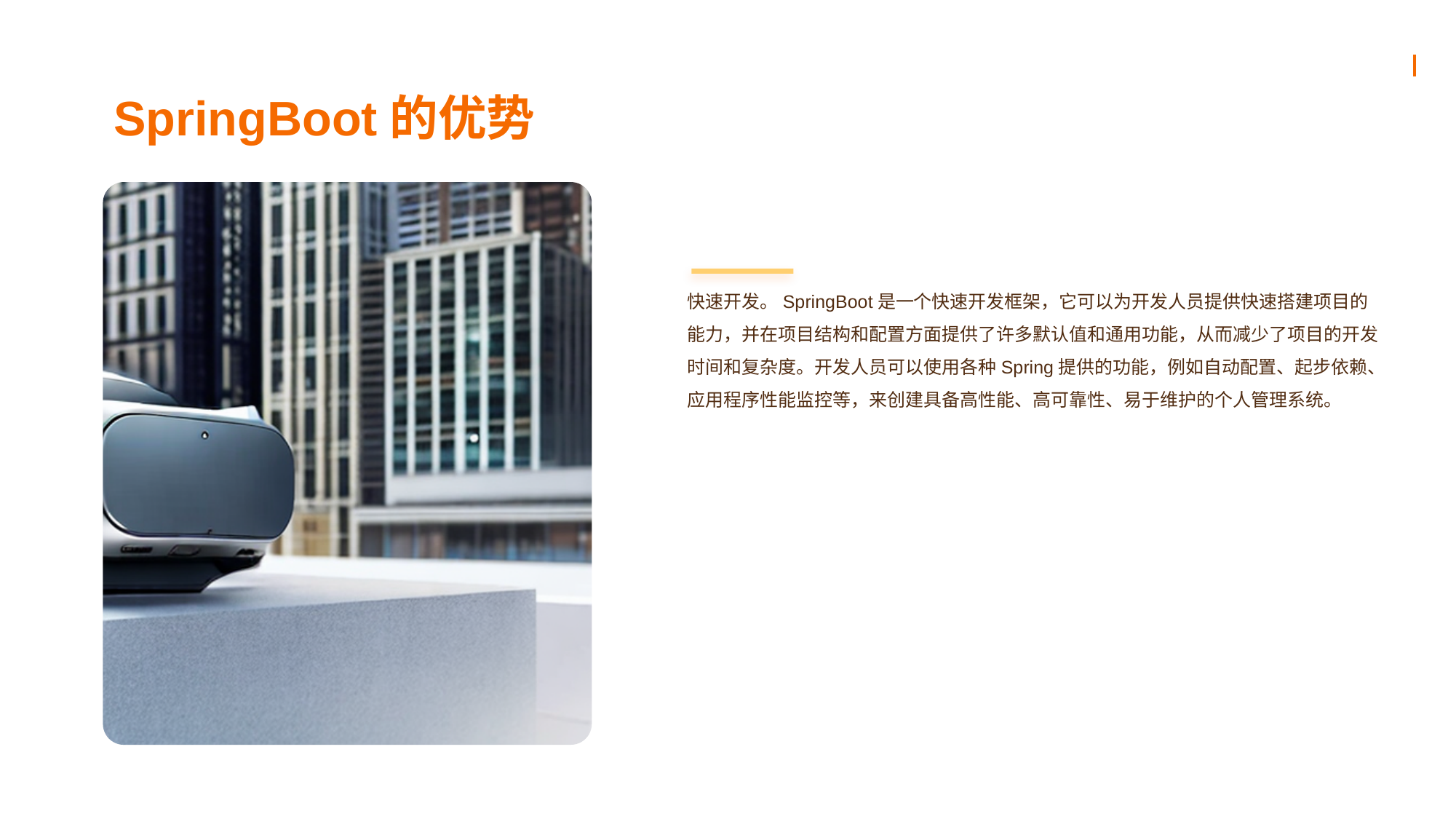

SpringBoot的优势

快速开发。SpringBoot是一个快速开发框架，它可以为开发人员提供快速搭建项目的能力，并在项目结构和配置方面提供了许多默认值和通用功能，从而减少了项目的开发时间和复杂度。开发人员可以使用各种Spring提供的功能，例如自动配置、起步依赖、应用程序性能监控等，来创建具备高性能、高可靠性、易于维护的个人管理系统。